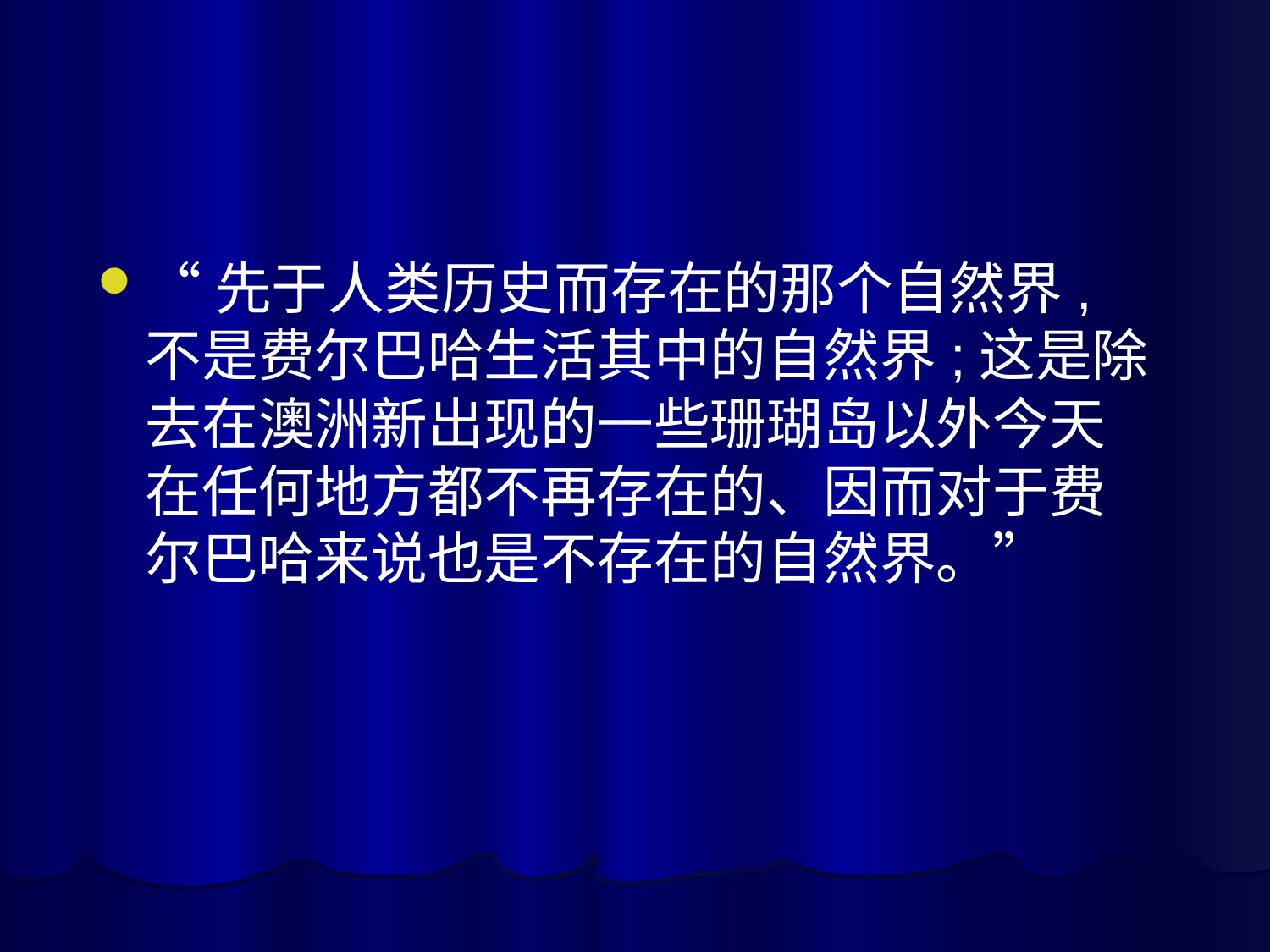

“先于人类历史而存在的那个自然界,不是费尔巴哈生活其中的自然界;这是除去在澳洲新出现的一些珊瑚岛以外今天在任何地方都不再存在的、因而对于费尔巴哈来说也是不存在的自然界。”